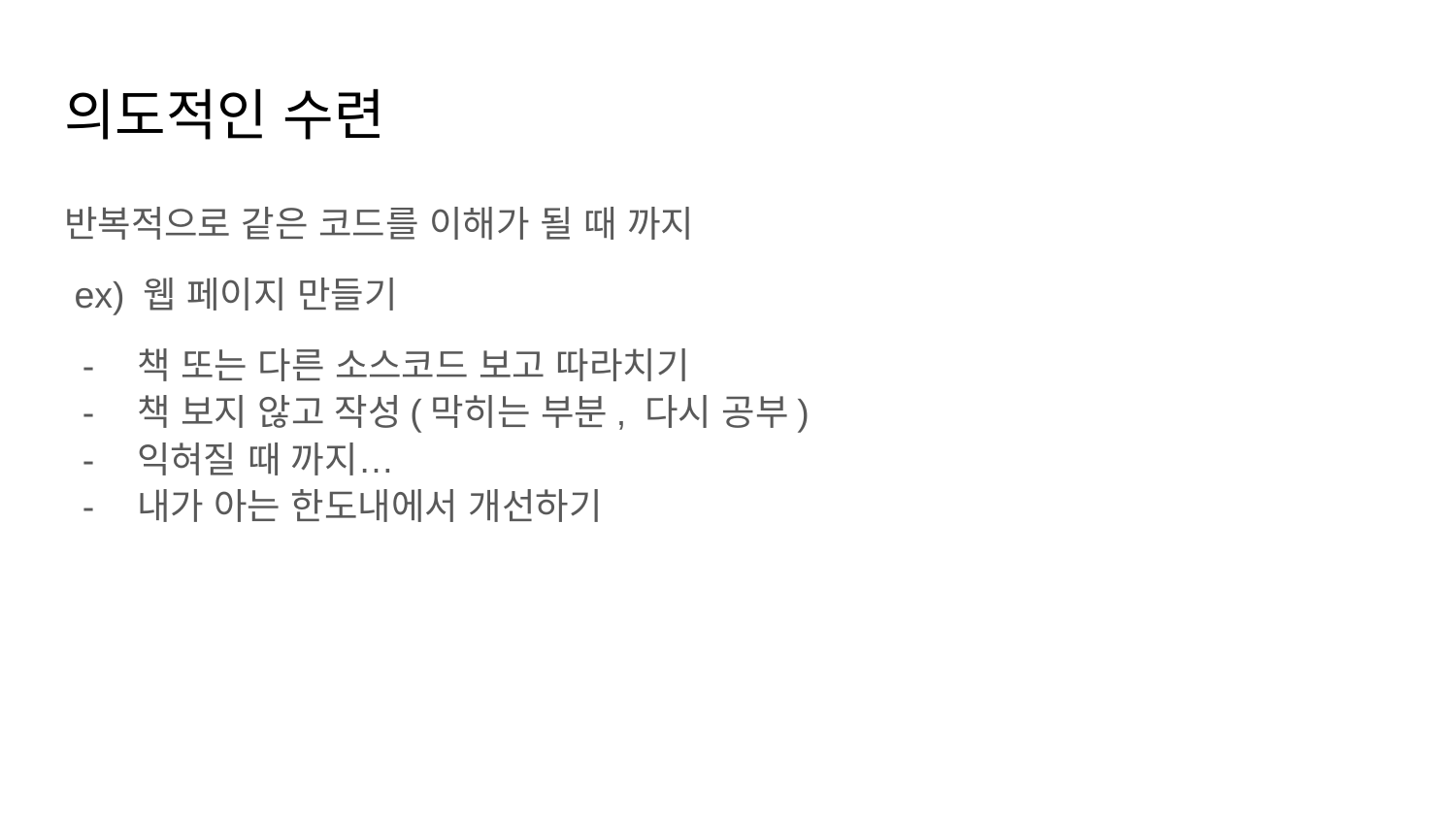

# 의도적인 수련
반복적으로 같은 코드를 이해가 될 때 까지
 ex) 웹 페이지 만들기
책 또는 다른 소스코드 보고 따라치기
책 보지 않고 작성(막히는 부분, 다시 공부)
익혀질 때 까지…
내가 아는 한도내에서 개선하기